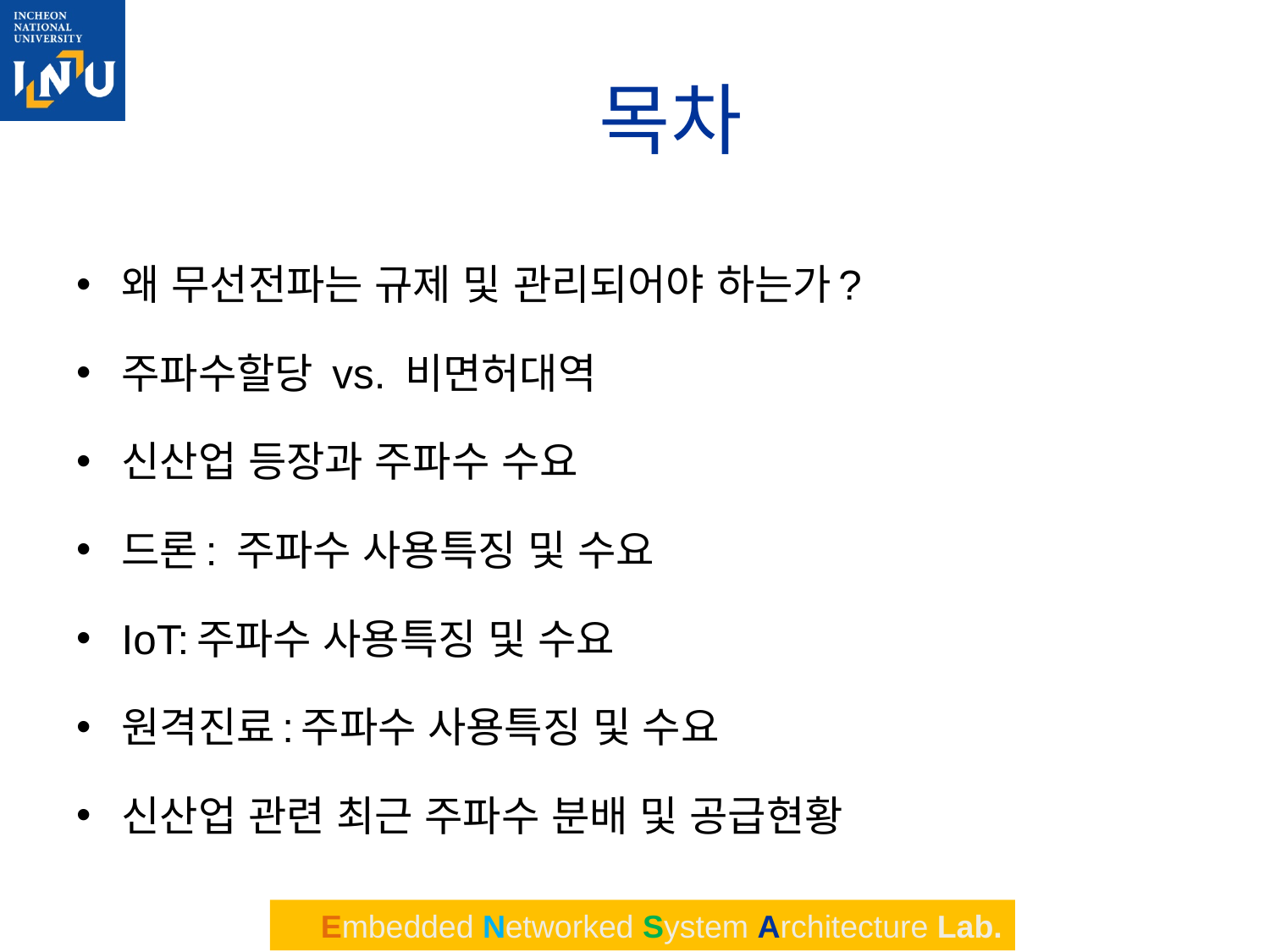

# 목차
왜 무선전파는 규제 및 관리되어야 하는가?
주파수할당 vs. 비면허대역
신산업 등장과 주파수 수요
드론: 주파수 사용특징 및 수요
IoT:주파수 사용특징 및 수요
원격진료:주파수 사용특징 및 수요
신산업 관련 최근 주파수 분배 및 공급현황